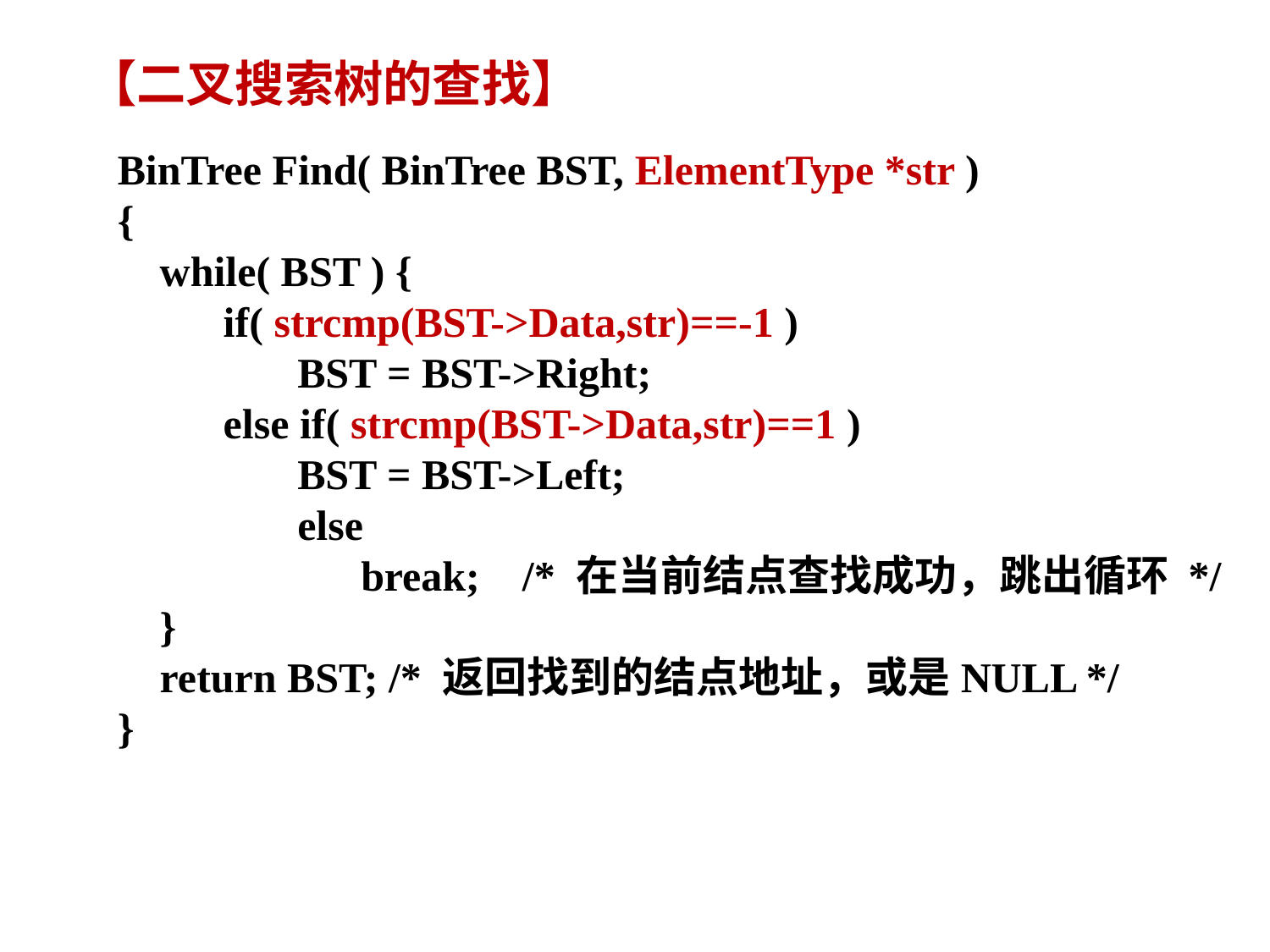

【二叉搜索树的查找】
BinTree Find( BinTree BST, ElementType *str )
{
    while( BST ) {
          if( strcmp(BST->Data,str)==-1 )
	     BST = BST->Right;
          else if( strcmp(BST->Data,str)==1 )
	     BST = BST->Left;
                 else
                       break;    /* 在当前结点查找成功，跳出循环 */
    }
    return BST; /* 返回找到的结点地址，或是NULL */
}